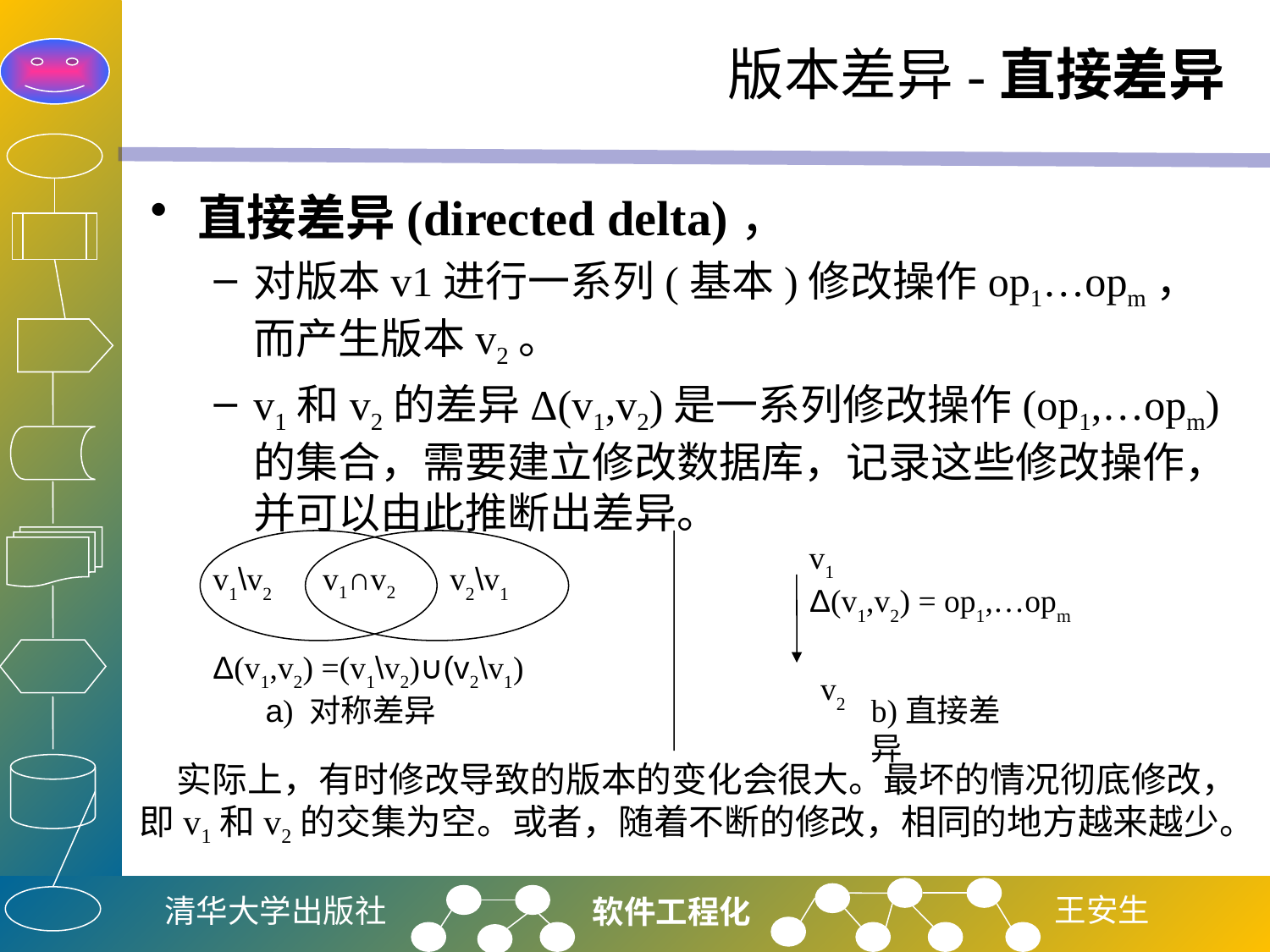

# 版本差异-直接差异
直接差异(directed delta)，
对版本v1进行一系列(基本)修改操作op1…opm，而产生版本v2。
v1和v2的差异Δ(v1,v2)是一系列修改操作(op1,…opm)的集合，需要建立修改数据库，记录这些修改操作，并可以由此推断出差异。

v1
v1\v2
v1∩v2
v2\v1

Δ(v1,v2) = op1,…opm
Δ(v1,v2) =(v1\v2)∪(v2\v1)

v2
a) 对称差异

b)直接差异
实际上，有时修改导致的版本的变化会很大。最坏的情况彻底修改，即v1和v2的交集为空。或者，随着不断的修改，相同的地方越来越少。